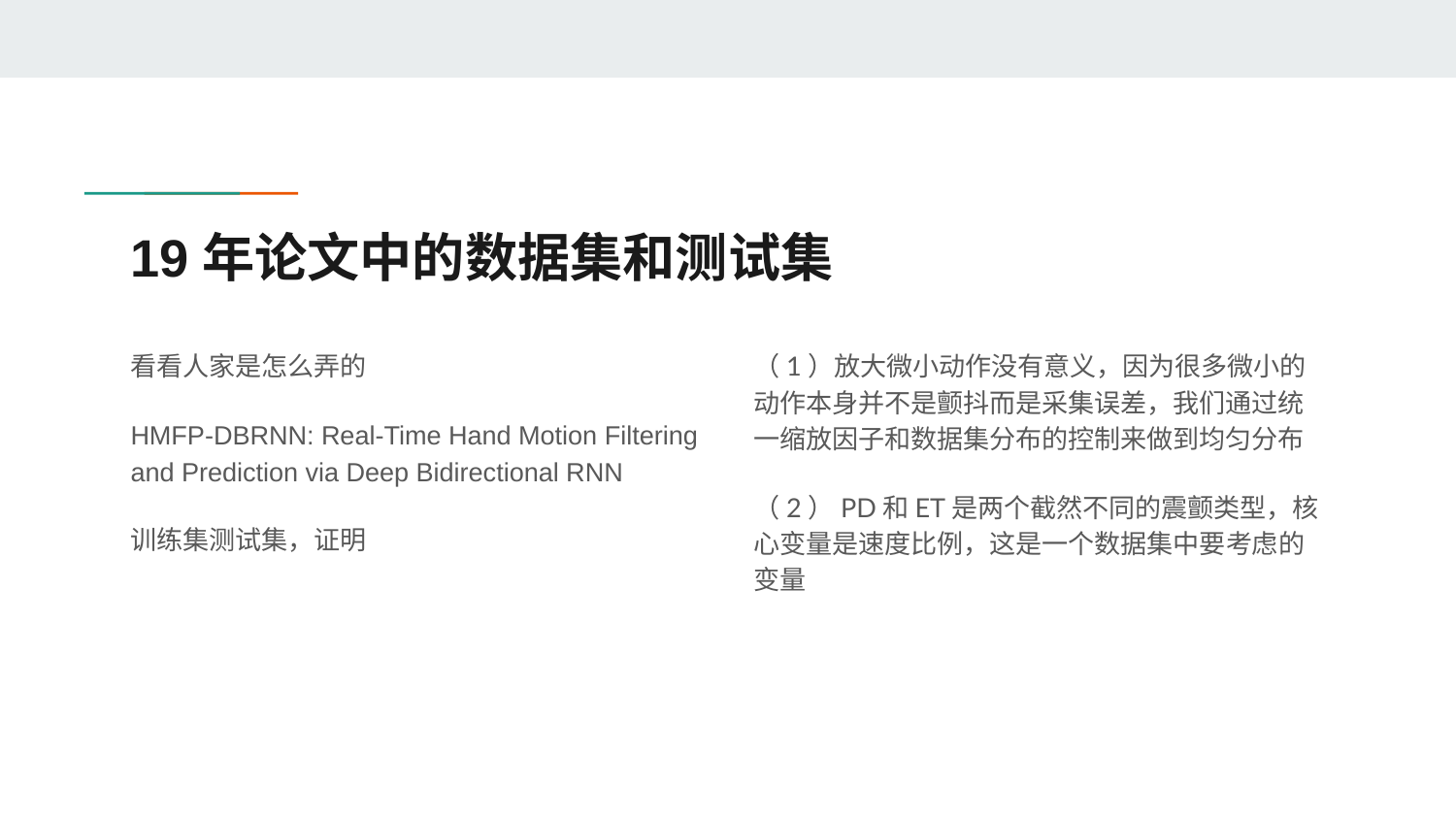

# 19年论文中的数据集和测试集
看看人家是怎么弄的
HMFP-DBRNN: Real-Time Hand Motion Filtering and Prediction via Deep Bidirectional RNN
训练集测试集，证明

（1）放大微小动作没有意义，因为很多微小的动作本身并不是颤抖而是采集误差，我们通过统一缩放因子和数据集分布的控制来做到均匀分布
（2）PD和ET是两个截然不同的震颤类型，核心变量是速度比例，这是一个数据集中要考虑的变量